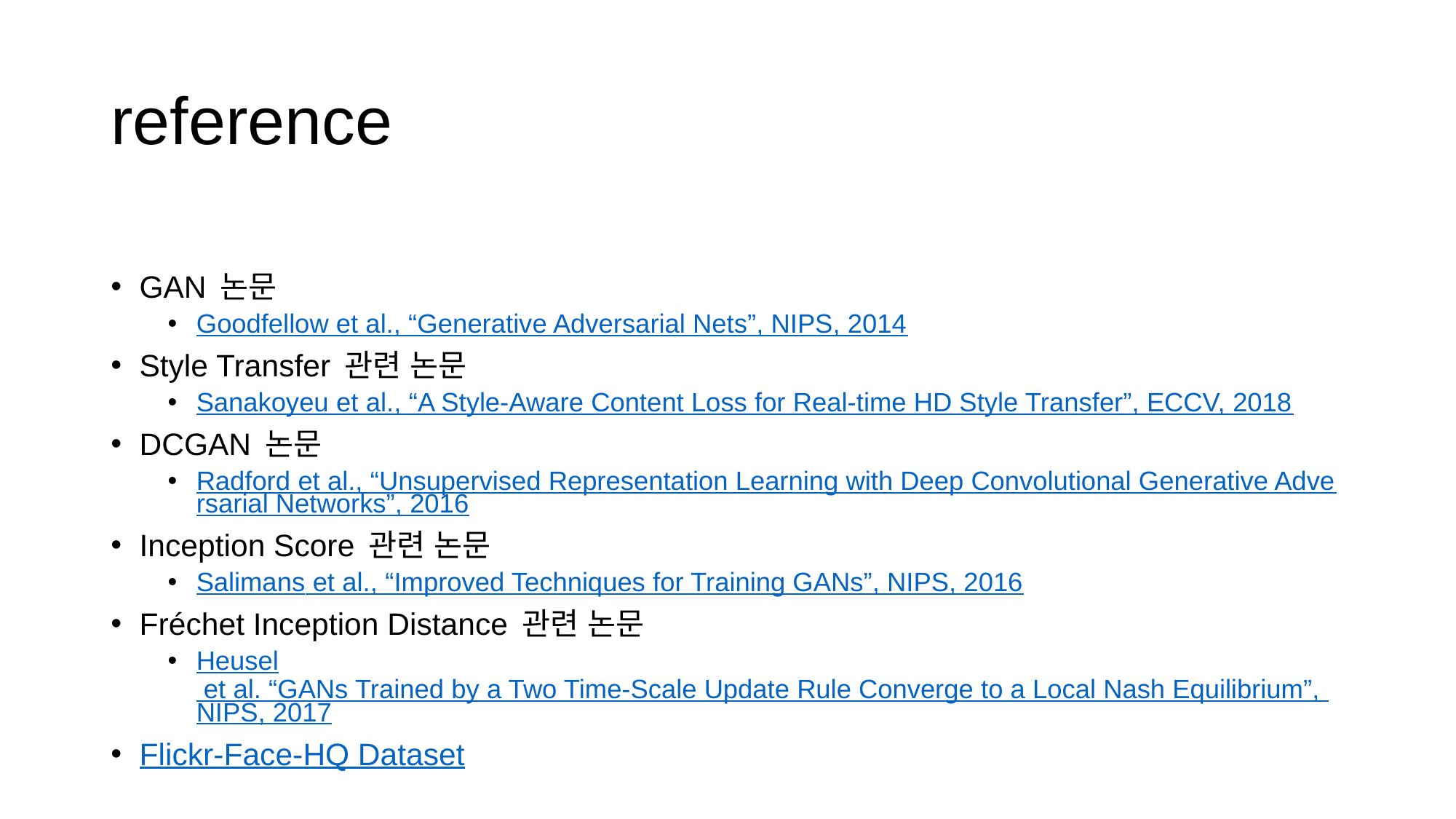

# reference

GAN 논문
Goodfellow et al., “Generative Adversarial Nets”, NIPS, 2014
Style Transfer 관련 논문
Sanakoyeu et al., “A Style-Aware Content Loss for Real-time HD Style Transfer”, ECCV, 2018
DCGAN 논문
Radford et al., “Unsupervised Representation Learning with Deep Convolutional Generative Adversarial Networks”, 2016
Inception Score 관련 논문
Salimans et al., “Improved Techniques for Training GANs”, NIPS, 2016
Fréchet Inception Distance 관련 논문
Heusel et al. “GANs Trained by a Two Time-Scale Update Rule Converge to a Local Nash Equilibrium”, NIPS, 2017
Flickr-Face-HQ Dataset